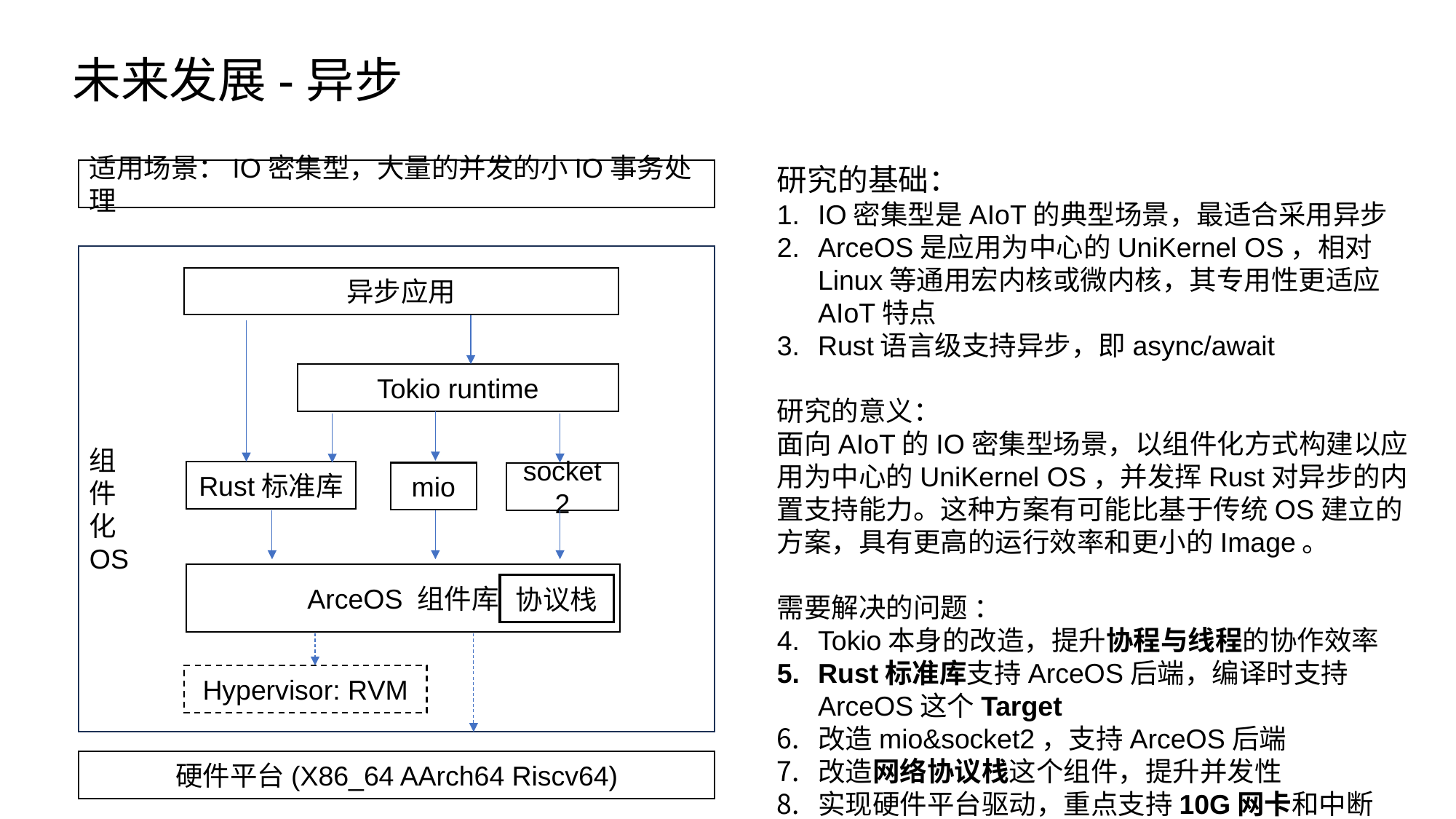

未来发展-异步
研究的基础：
IO密集型是AIoT的典型场景，最适合采用异步
ArceOS是应用为中心的UniKernel OS，相对Linux等通用宏内核或微内核，其专用性更适应AIoT特点
Rust语言级支持异步，即async/await

研究的意义：
面向AIoT的IO密集型场景，以组件化方式构建以应用为中心的UniKernel OS，并发挥Rust对异步的内置支持能力。这种方案有可能比基于传统OS建立的方案，具有更高的运行效率和更小的Image。

需要解决的问题 ：
Tokio本身的改造，提升协程与线程的协作效率
Rust标准库支持ArceOS后端，编译时支持ArceOS这个Target
改造mio&socket2，支持ArceOS后端
改造网络协议栈这个组件，提升并发性
实现硬件平台驱动，重点支持10G网卡和中断
适用场景：IO密集型，大量的并发的小IO事务处理

异步应用
Tokio runtime
组件化OS
Rust标准库
mio
socket2
ArceOS 组件库
协议栈
Hypervisor: RVM
硬件平台(X86_64 AArch64 Riscv64)